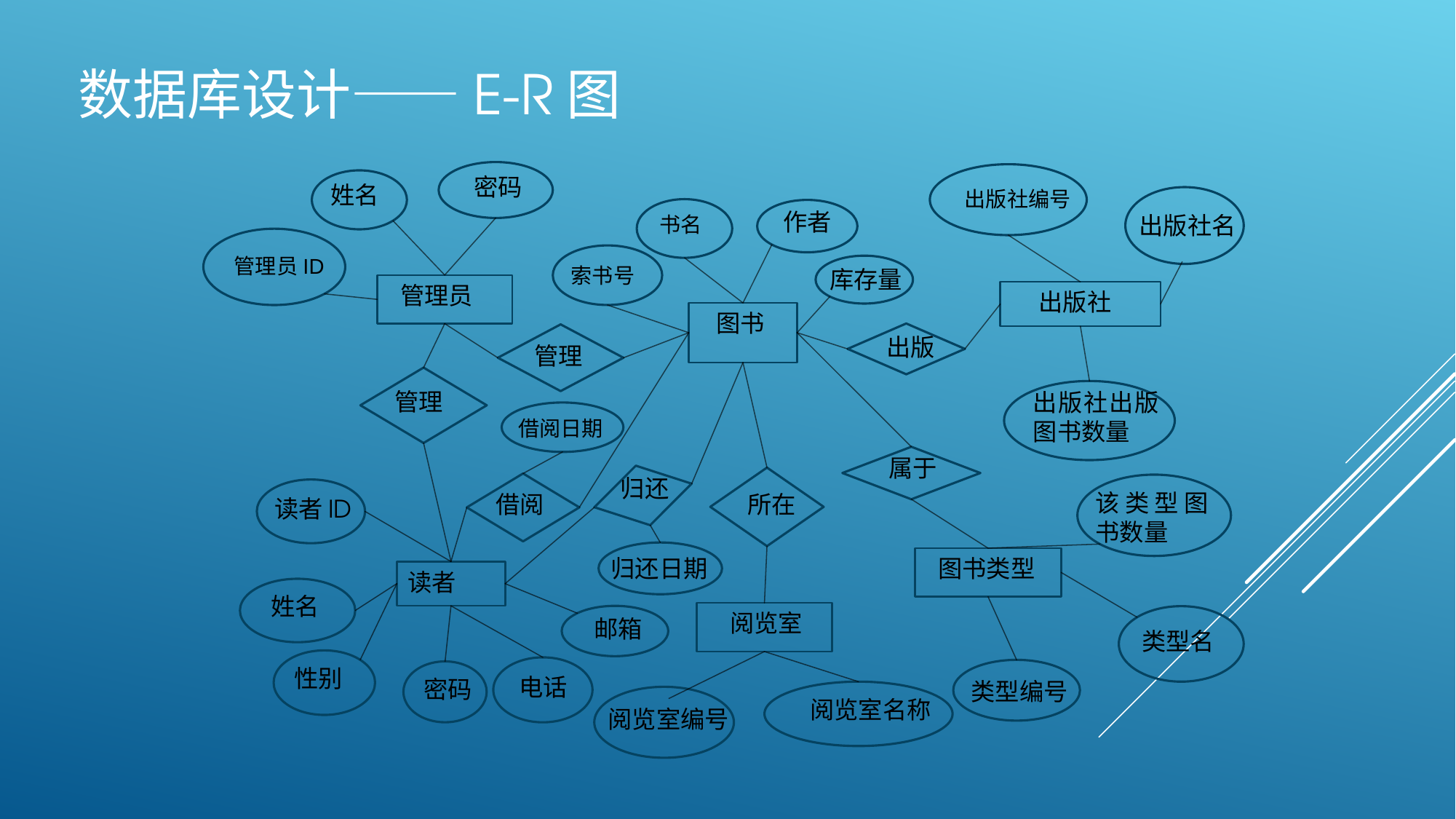

# 数据库设计——E-R图

密码

姓名
出版社编号

作者
出版社名
书名

管理员ID

索书号
库存量
  管理员
    出版社
  图书

出版
管理

  管理
出版社出版图书数量

借阅日期

属于

归还

该类型图书数量
所在
借阅
读者ID

归还日期
  图书类型
读者

姓名
   阅览室

邮箱
类型名

性别

电话
密码
类型编号

阅览室名称
阅览室编号